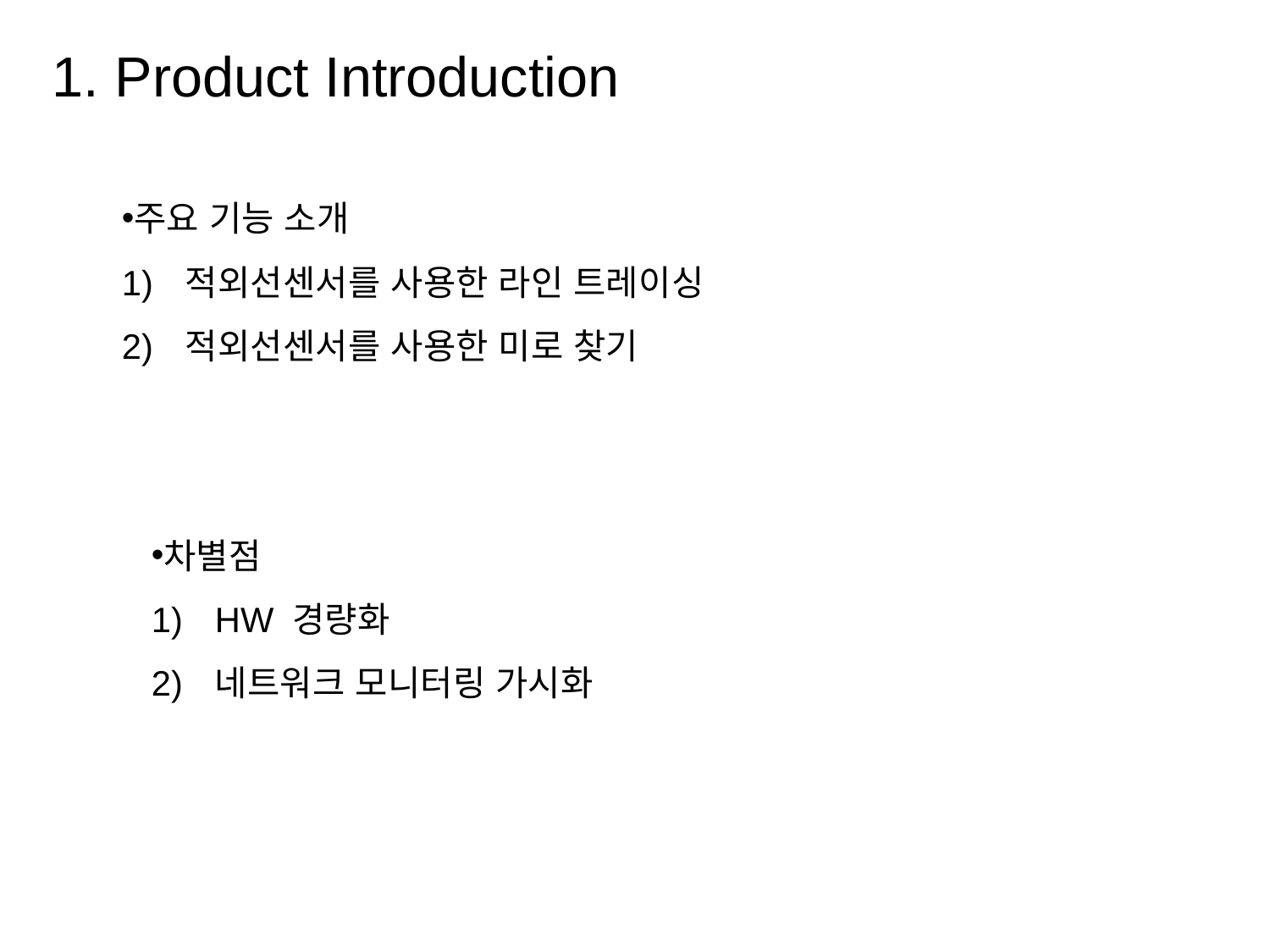

# 1. Product Introduction
주요 기능 소개
적외선센서를 사용한 라인 트레이싱
적외선센서를 사용한 미로 찾기

차별점
HW 경량화
네트워크 모니터링 가시화